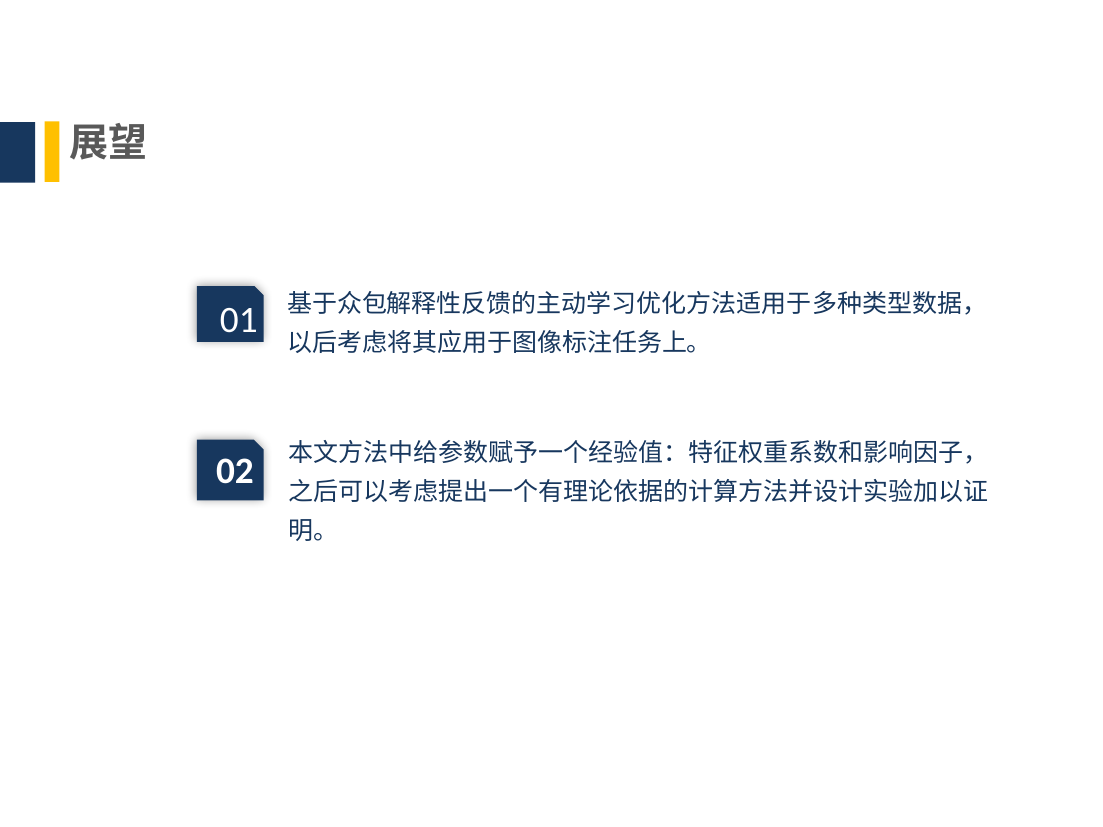

展望

基于众包解释性反馈的主动学习优化方法适用于多种类型数据，以后考虑将其应用于图像标注任务上。

01
本文方法中给参数赋予一个经验值：特征权重系数和影响因子，之后可以考虑提出一个有理论依据的计算方法并设计实验加以证明。
02